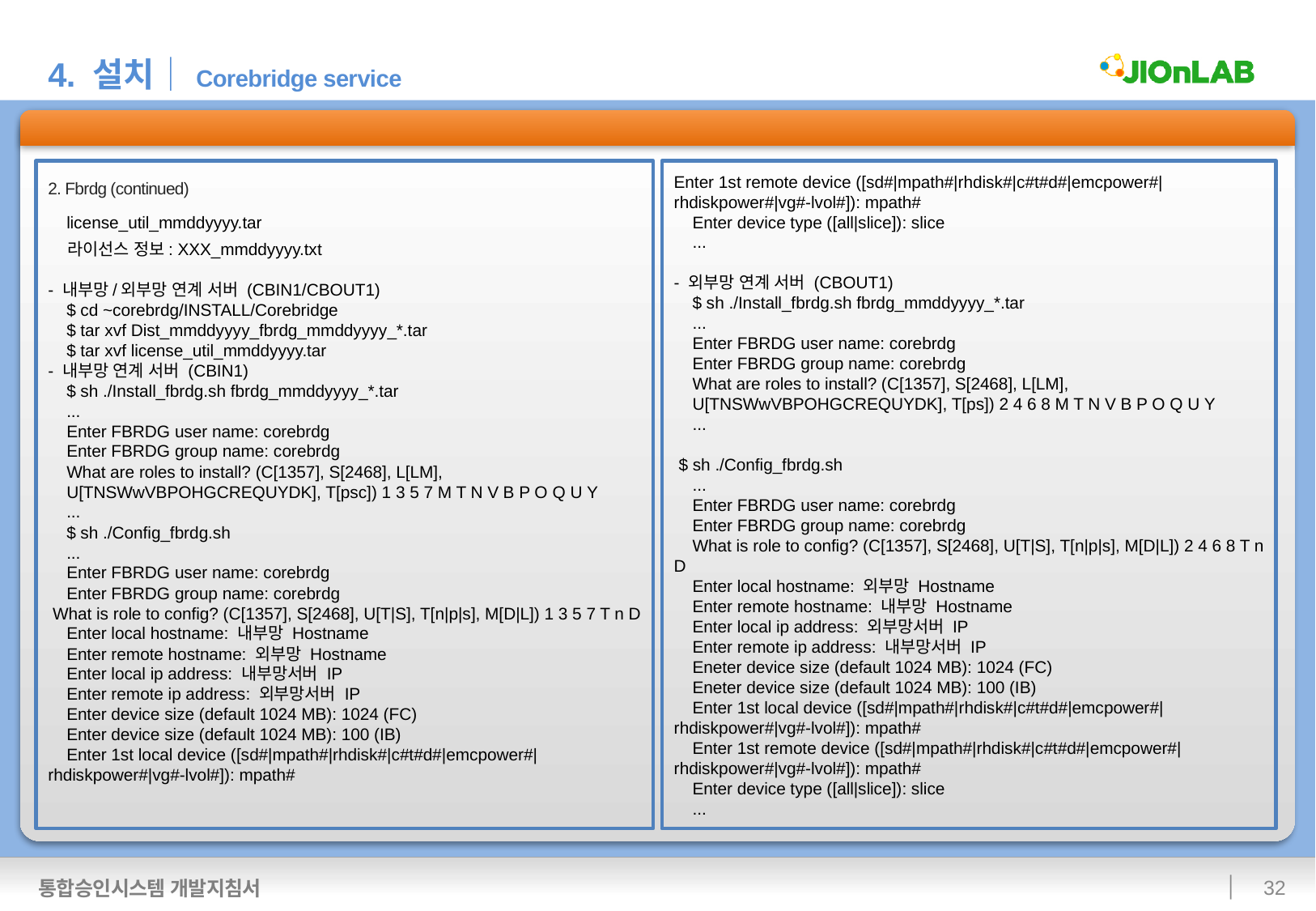

4. 설치│Corebridge service

통합승인시스템 설치

2. Fbrdg (continued)
    license_util_mmddyyyy.tar
    라이선스 정보: XXX_mmddyyyy.txt

- 내부망/외부망 연계 서버 (CBIN1/CBOUT1)
    $ cd ~corebrdg/INSTALL/Corebridge
    $ tar xvf Dist_mmddyyyy_fbrdg_mmddyyyy_*.tar
    $ tar xvf license_util_mmddyyyy.tar
- 내부망 연계 서버 (CBIN1)
    $ sh ./Install_fbrdg.sh fbrdg_mmddyyyy_*.tar
    ...
    Enter FBRDG user name: corebrdg
    Enter FBRDG group name: corebrdg
    What are roles to install? (C[1357], S[2468], L[LM],
    U[TNSWwVBPOHGCREQUYDK], T[psc]) 1 3 5 7 M T N V B P O Q U Y
    ...
    $ sh ./Config_fbrdg.sh
    ...
    Enter FBRDG user name: corebrdg
    Enter FBRDG group name: corebrdg
 What is role to config? (C[1357], S[2468], U[T|S], T[n|p|s], M[D|L]) 1 3 5 7 T n D
    Enter local hostname: 내부망 Hostname
    Enter remote hostname: 외부망 Hostname
    Enter local ip address: 내부망서버 IP
    Enter remote ip address: 외부망서버 IP
    Enter device size (default 1024 MB): 1024 (FC)
    Enter device size (default 1024 MB): 100 (IB)
    Enter 1st local device ([sd#|mpath#|rhdisk#|c#t#d#|emcpower#|rhdiskpower#|vg#-lvol#]): mpath#

Enter 1st remote device ([sd#|mpath#|rhdisk#|c#t#d#|emcpower#|rhdiskpower#|vg#-lvol#]): mpath#
    Enter device type ([all|slice]): slice
    ...

- 외부망 연계 서버 (CBOUT1)
    $ sh ./Install_fbrdg.sh fbrdg_mmddyyyy_*.tar
    ...
    Enter FBRDG user name: corebrdg
    Enter FBRDG group name: corebrdg
    What are roles to install? (C[1357], S[2468], L[LM],
    U[TNSWwVBPOHGCREQUYDK], T[ps]) 2 4 6 8 M T N V B P O Q U Y
    ...

 $ sh ./Config_fbrdg.sh
    ...
    Enter FBRDG user name: corebrdg
    Enter FBRDG group name: corebrdg
    What is role to config? (C[1357], S[2468], U[T|S], T[n|p|s], M[D|L]) 2 4 6 8 T n D
    Enter local hostname: 외부망 Hostname
    Enter remote hostname: 내부망 Hostname
    Enter local ip address: 외부망서버 IP
    Enter remote ip address: 내부망서버 IP
    Eneter device size (default 1024 MB): 1024 (FC)
    Eneter device size (default 1024 MB): 100 (IB)
    Enter 1st local device ([sd#|mpath#|rhdisk#|c#t#d#|emcpower#|rhdiskpower#|vg#-lvol#]): mpath#
    Enter 1st remote device ([sd#|mpath#|rhdisk#|c#t#d#|emcpower#|rhdiskpower#|vg#-lvol#]): mpath#
    Enter device type ([all|slice]): slice
    ...
 32